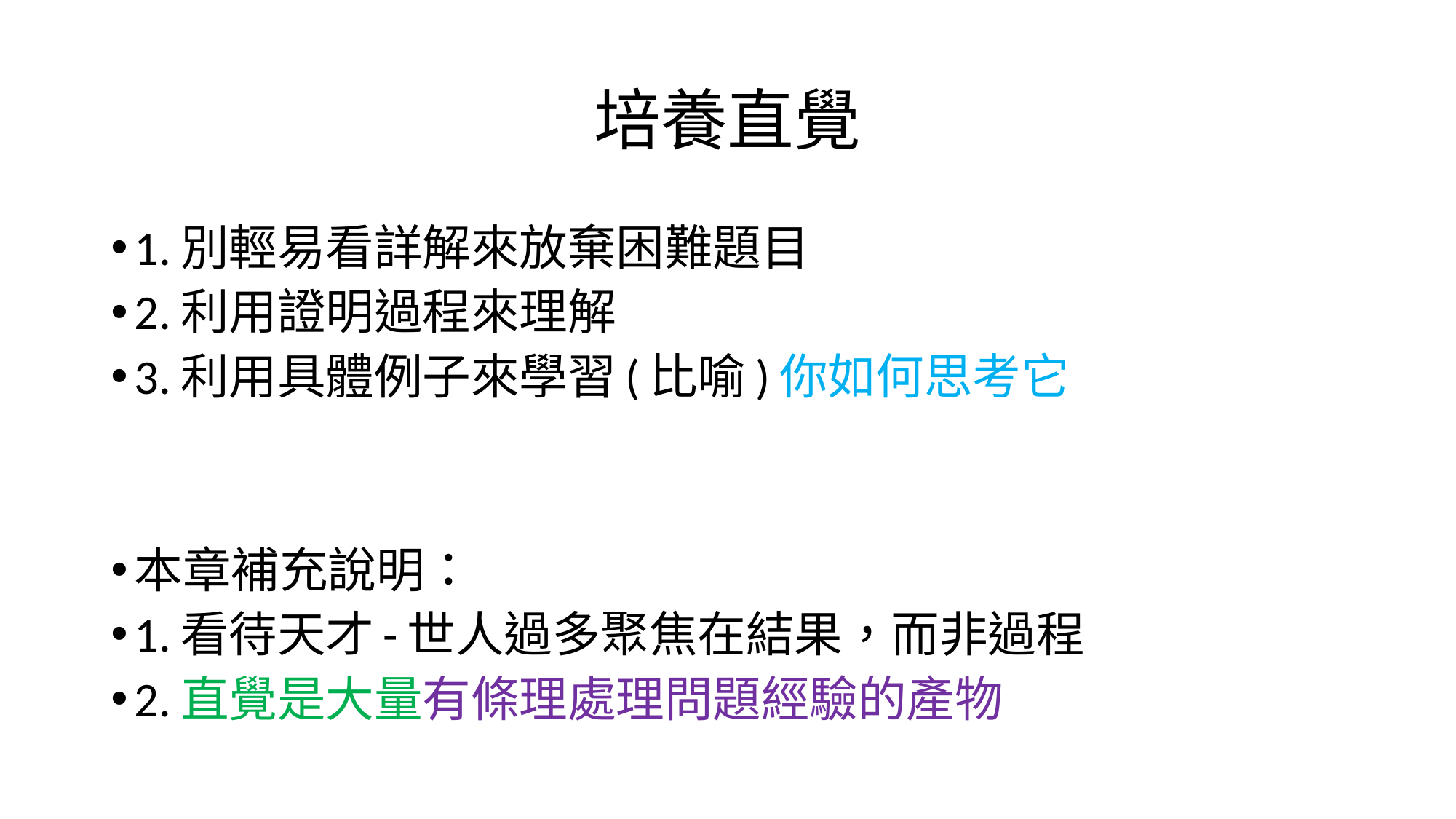

# 培養直覺
1.別輕易看詳解來放棄困難題目
2.利用證明過程來理解
3.利用具體例子來學習(比喻)你如何思考它

本章補充說明：
1.看待天才-世人過多聚焦在結果，而非過程
2.直覺是大量有條理處理問題經驗的產物